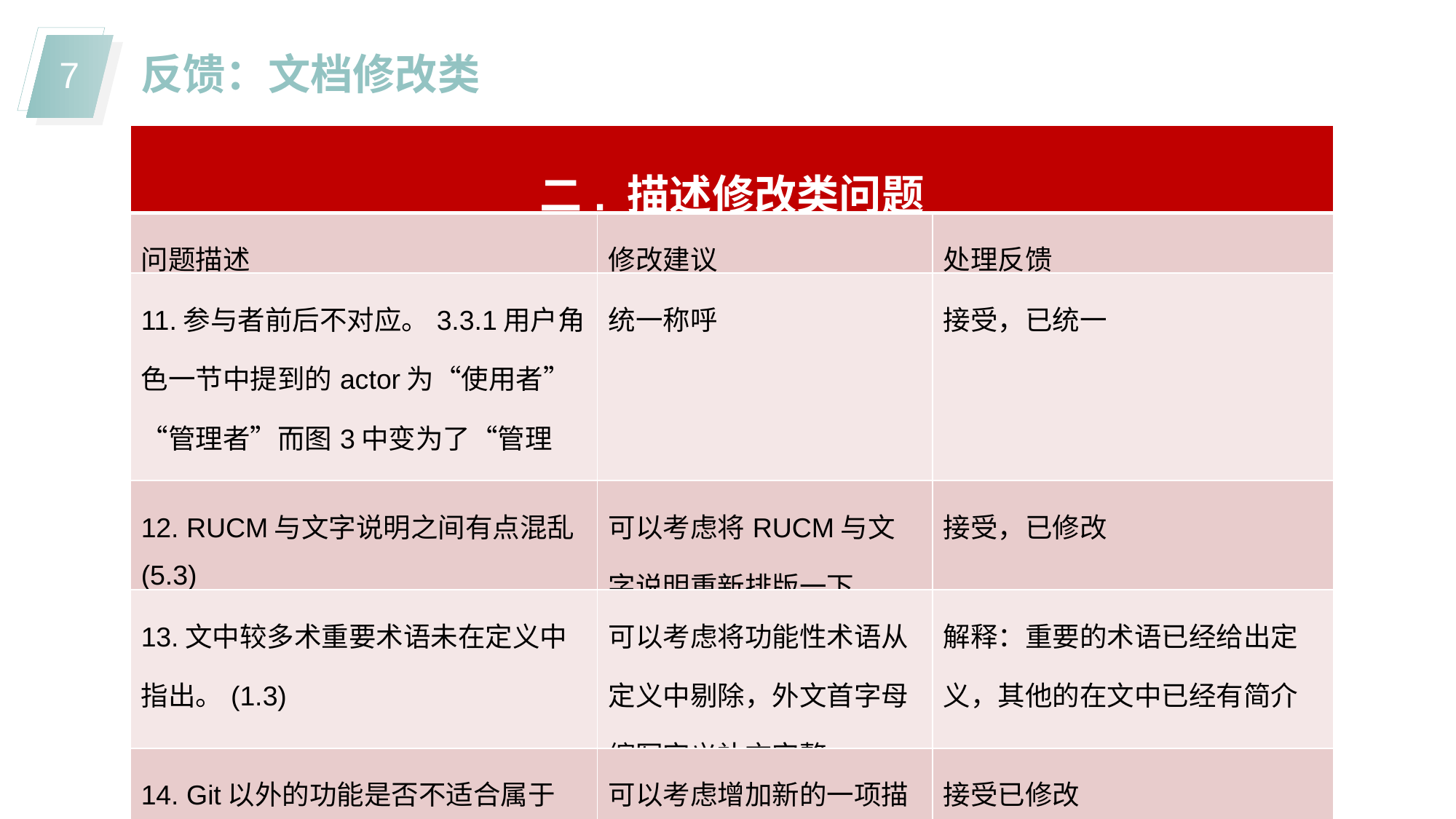

反馈：文档修改类
| 二. 描述修改类问题 |  |  |
| --- | --- | --- |
| 问题描述 | 修改建议 | 处理反馈 |
| 11.参与者前后不对应。3.3.1用户角色一节中提到的actor为“使用者”“管理者”而图3中变为了“管理员”“普通用户” | 统一称呼 | 接受，已统一 |
| 12. RUCM与文字说明之间有点混乱(5.3) | 可以考虑将RUCM与文字说明重新排版一下 | 接受，已修改 |
| 13.文中较多术重要术语未在定义中指出。(1.3) | 可以考虑将功能性术语从定义中剔除，外文首字母缩写定义补充完整 | 解释：重要的术语已经给出定义，其他的在文中已经有简介 |
| 14. Git以外的功能是否不适合属于“基本Git服务”(3.1.2) | 可以考虑增加新的一项描述Git额外服务 | 接受已修改 |